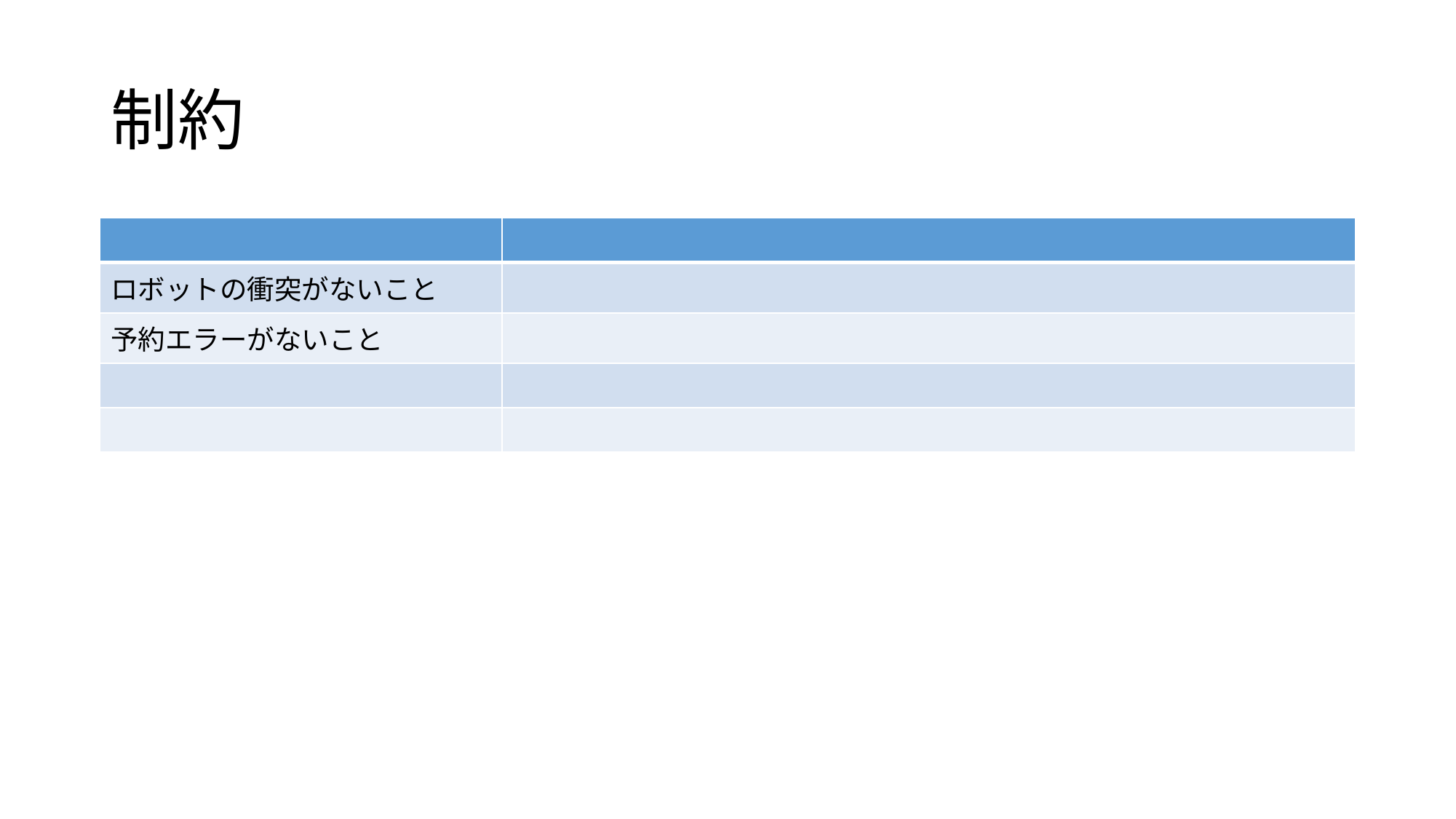

# 制約
|  |  |
| --- | --- |
| ロボットの衝突がないこと |  |
| 予約エラーがないこと |  |
|  |  |
|  |  |